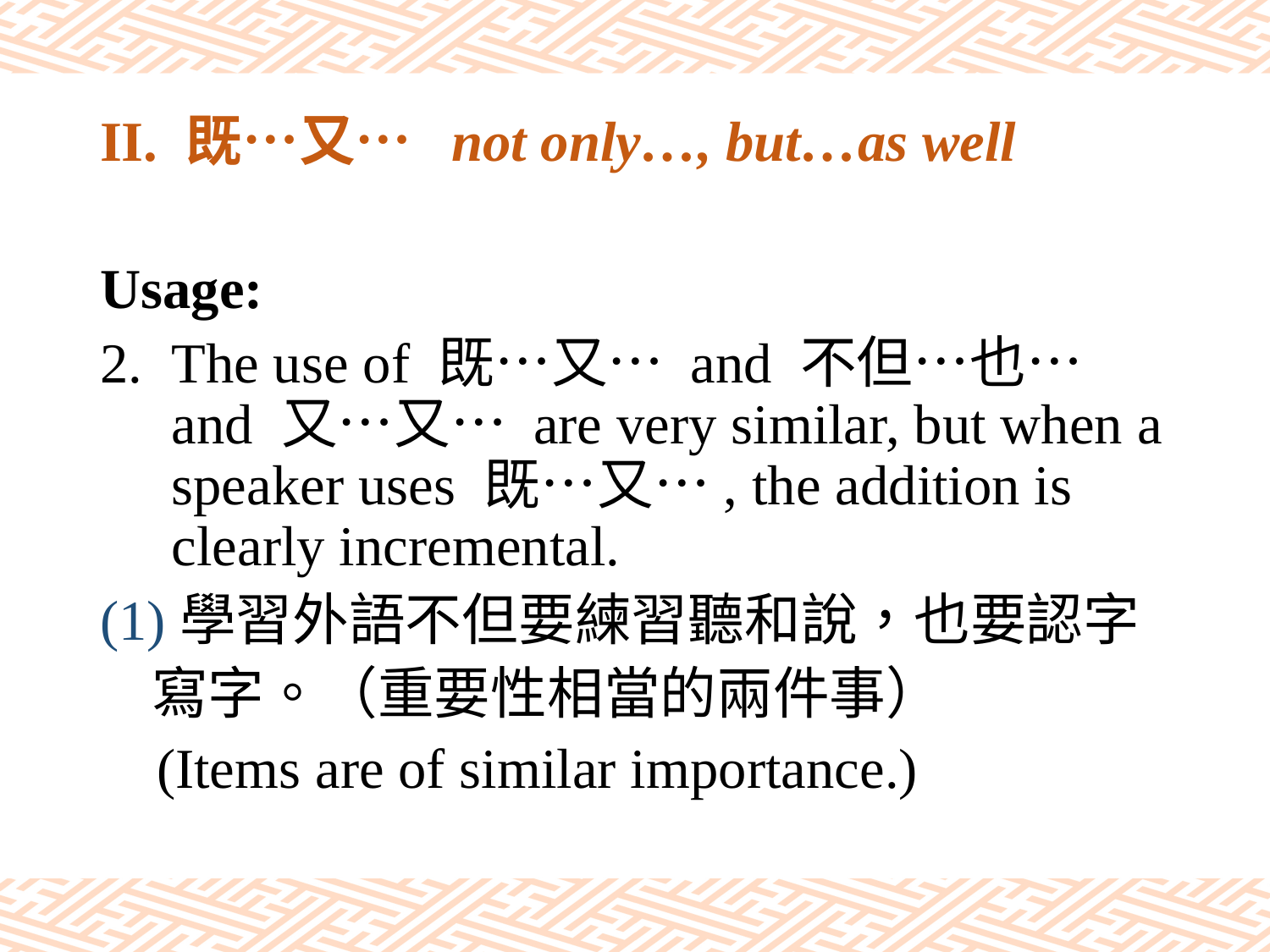

# II. 既…又…  not only…, but…as well
Usage:
The use of 既…又… and 不但…也… and 又…又… are very similar, but when a speaker uses 既…又…, the addition is clearly incremental.
(1)學習外語不但要練習聽和說，也要認字
   寫字。（重要性相當的兩件事）
    (Items are of similar importance.)